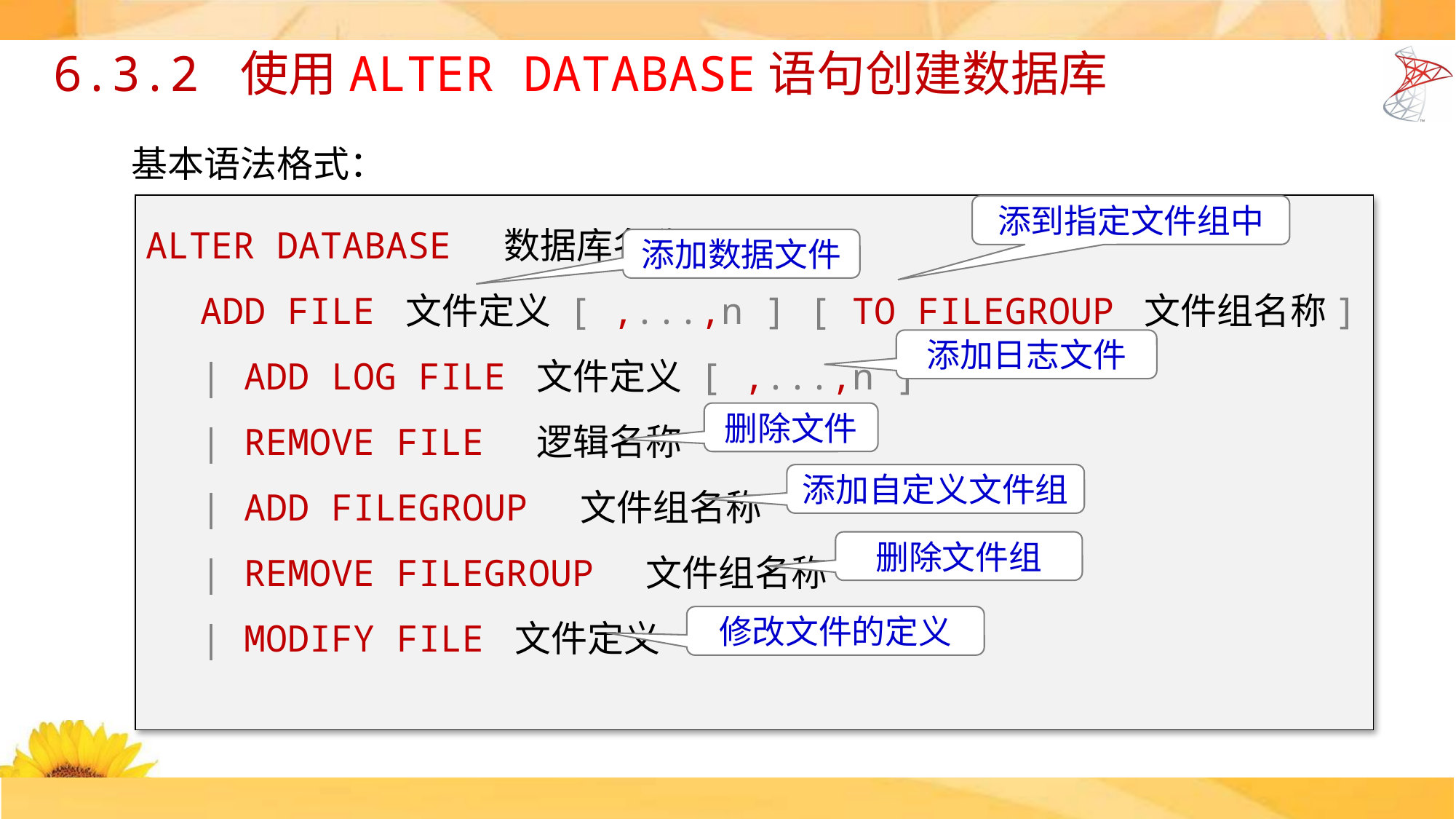

# 6.3.2 使用ALTER DATABASE语句创建数据库
基本语法格式：
ALTER DATABASE  数据库名称
ADD FILE 文件定义 [ ,...,n ] [ TO FILEGROUP 文件组名称]
| ADD LOG FILE 文件定义 [ ,...,n ]
| REMOVE FILE  逻辑名称
| ADD FILEGROUP  文件组名称
| REMOVE FILEGROUP  文件组名称
| MODIFY FILE 文件定义

添到指定文件组中
添加数据文件
添加日志文件
删除文件
添加自定义文件组
删除文件组
修改文件的定义